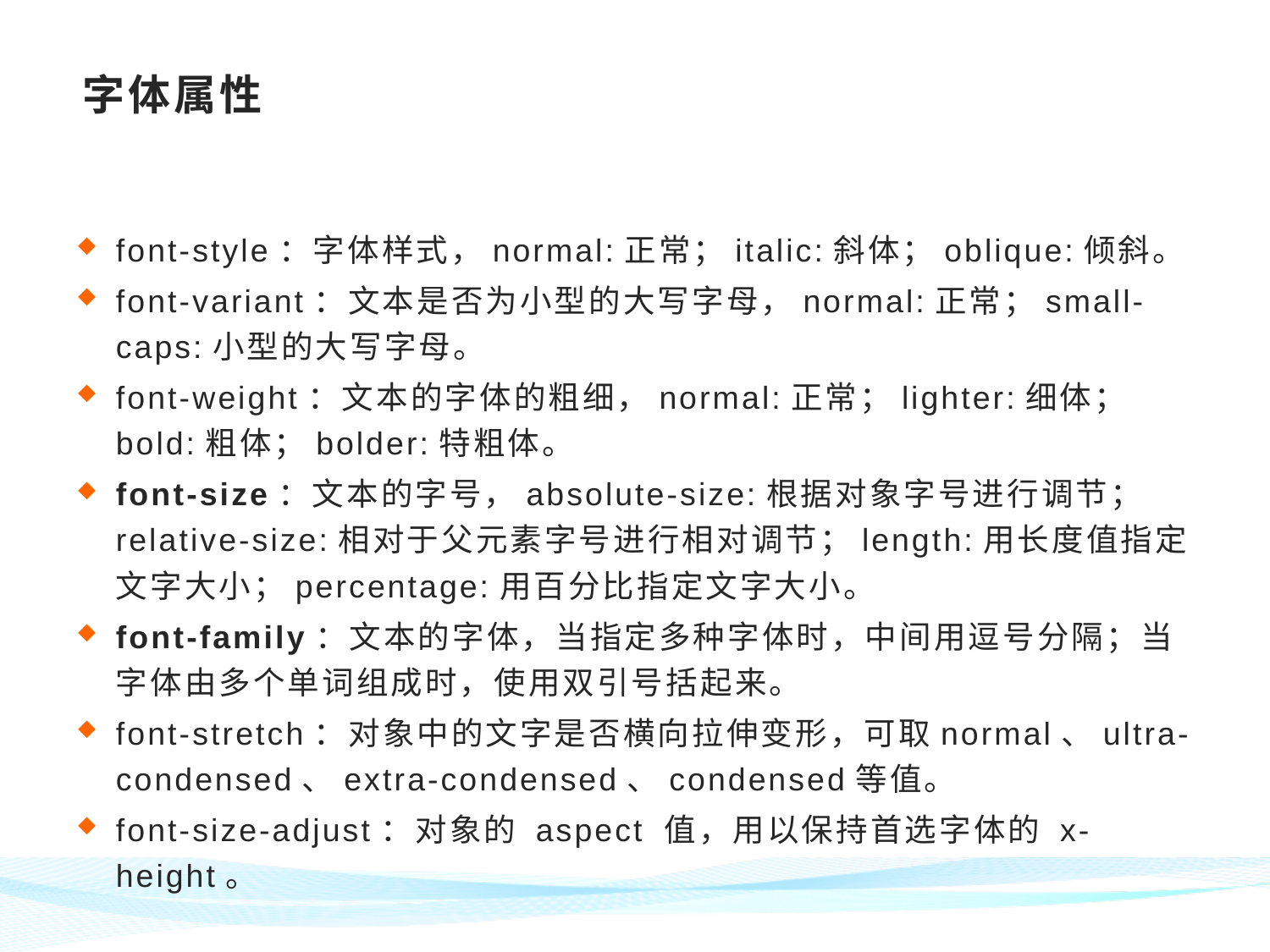

# 字体属性
font-style：字体样式，normal:正常；italic:斜体；oblique:倾斜。
font-variant：文本是否为小型的大写字母，normal:正常；small-caps:小型的大写字母。
font-weight：文本的字体的粗细，normal:正常；lighter:细体；bold:粗体；bolder:特粗体。
font-size：文本的字号，absolute-size:根据对象字号进行调节；relative-size:相对于父元素字号进行相对调节；length:用长度值指定文字大小；percentage:用百分比指定文字大小。
font-family：文本的字体，当指定多种字体时，中间用逗号分隔；当字体由多个单词组成时，使用双引号括起来。
font-stretch：对象中的文字是否横向拉伸变形，可取normal、ultra-condensed、extra-condensed、condensed等值。
font-size-adjust：对象的 aspect 值，用以保持首选字体的 x-height。

27